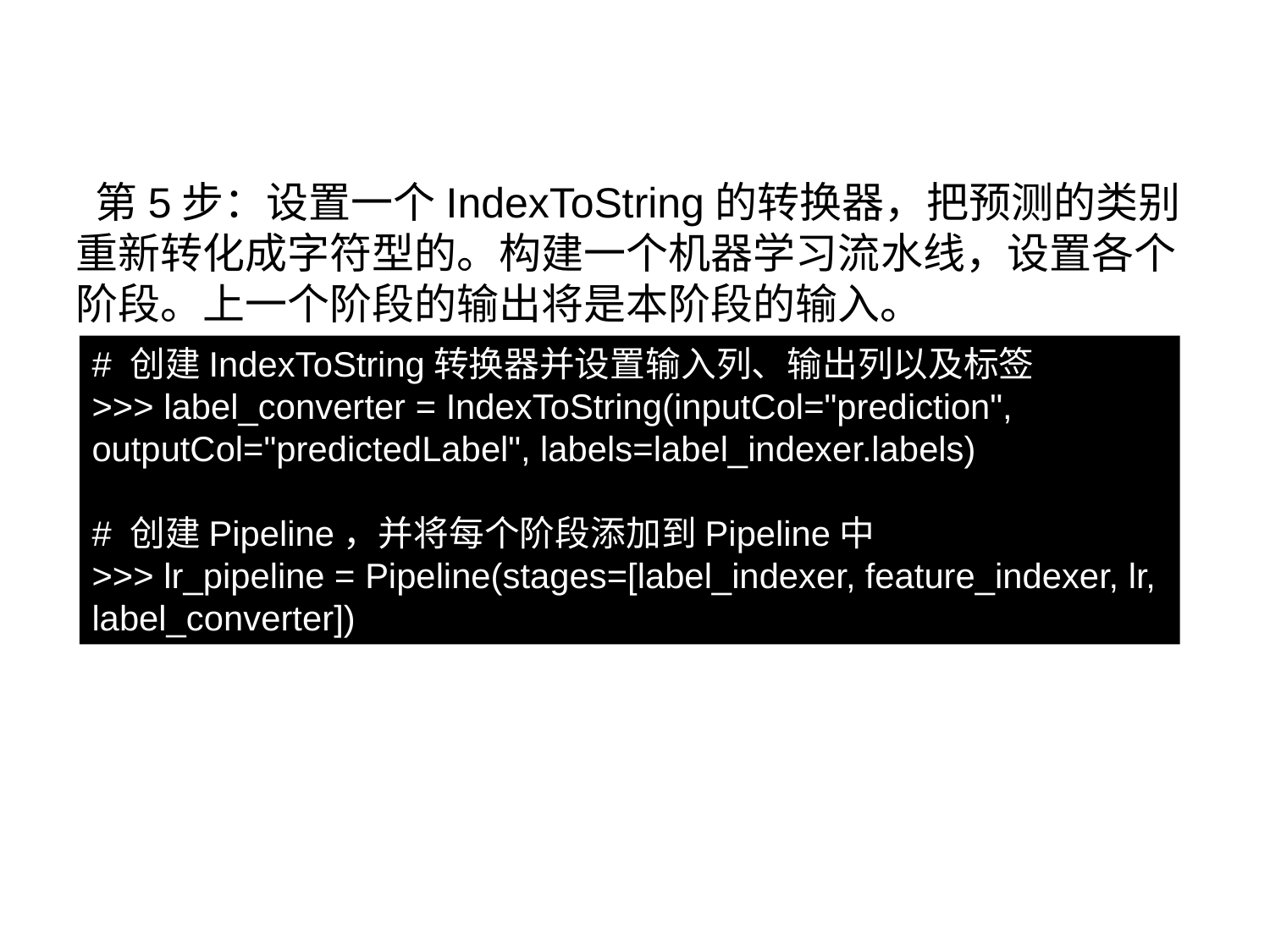

9.7.1 逻辑斯蒂回归分类算法
 第5步：设置一个IndexToString的转换器，把预测的类别重新转化成字符型的。构建一个机器学习流水线，设置各个阶段。上一个阶段的输出将是本阶段的输入。
# 创建IndexToString转换器并设置输入列、输出列以及标签
>>> label_converter = IndexToString(inputCol="prediction", outputCol="predictedLabel", labels=label_indexer.labels)

# 创建Pipeline，并将每个阶段添加到Pipeline中
>>> lr_pipeline = Pipeline(stages=[label_indexer, feature_indexer, lr, label_converter])